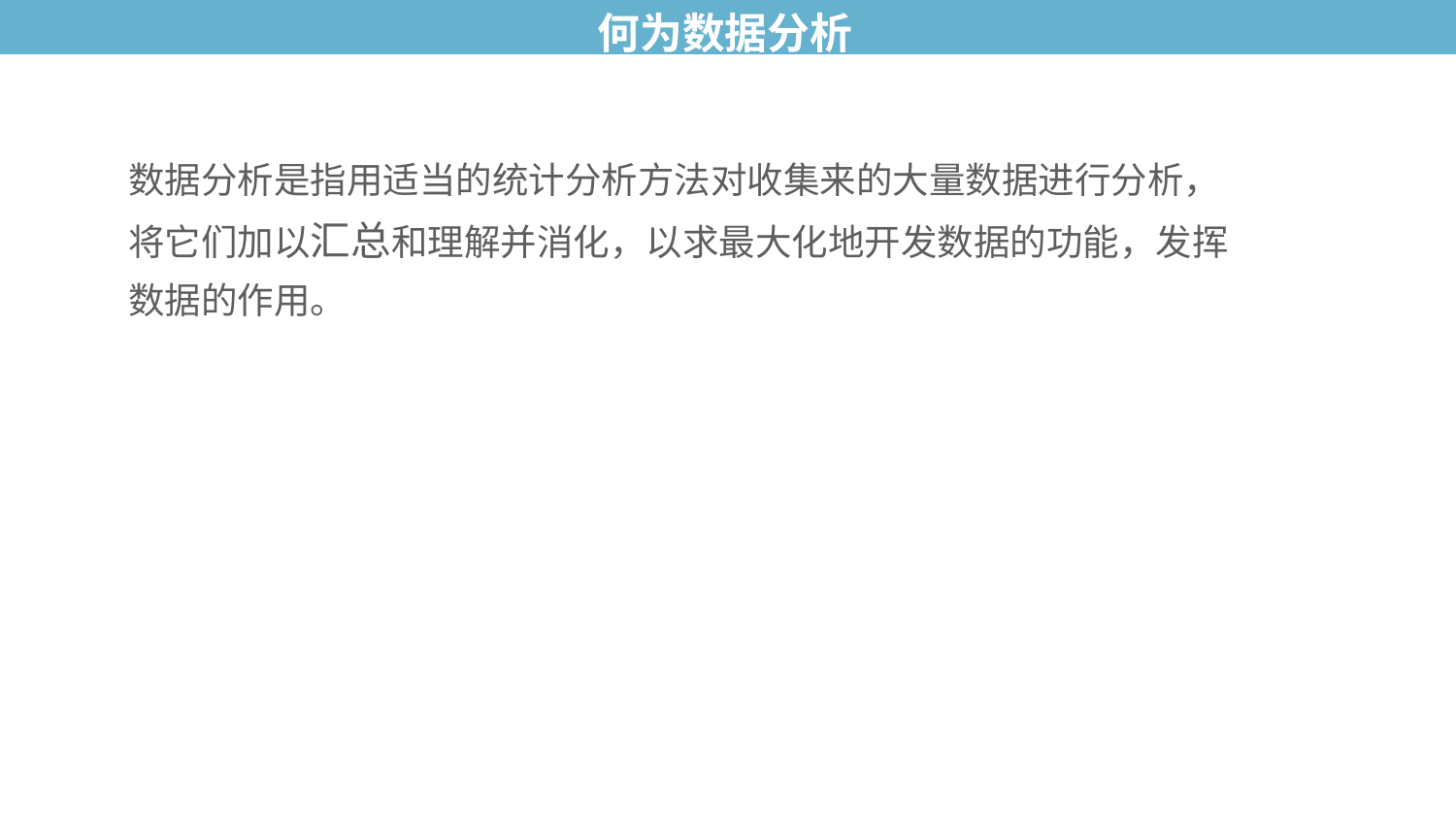

何为数据分析
数据分析是指用适当的统计分析方法对收集来的大量数据进行分析，将它们加以汇总和理解并消化，以求最大化地开发数据的功能，发挥数据的作用。